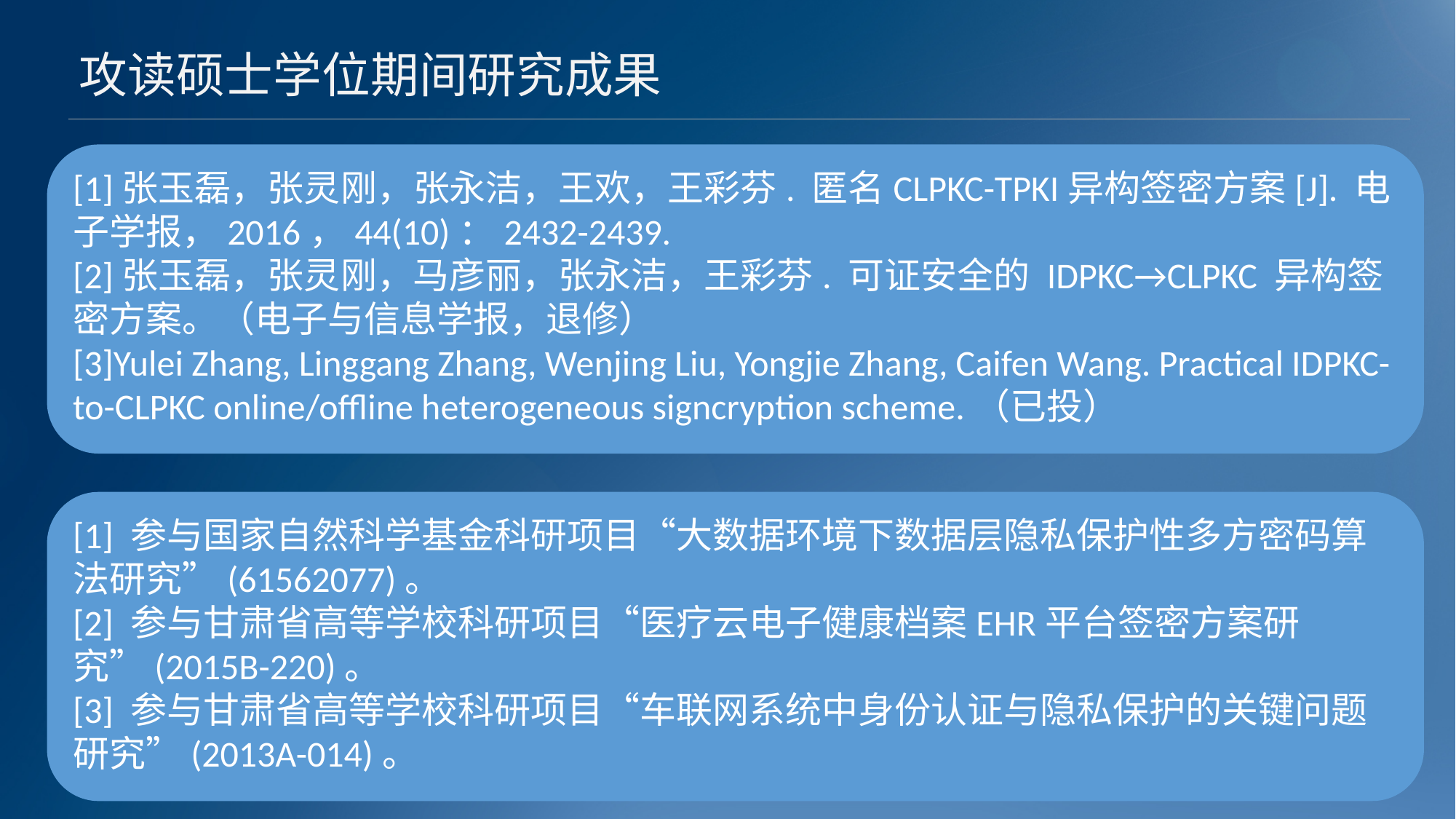

攻读硕士学位期间研究成果
[1]张玉磊，张灵刚，张永洁，王欢，王彩芬. 匿名CLPKC-TPKI异构签密方案[J]. 电子学报，2016，44(10)：2432-2439.
[2]张玉磊，张灵刚，马彦丽，张永洁，王彩芬. 可证安全的 IDPKC→CLPKC 异构签密方案。（电子与信息学报，退修）
[3]Yulei Zhang, Linggang Zhang, Wenjing Liu, Yongjie Zhang, Caifen Wang. Practical IDPKC-to-CLPKC online/offline heterogeneous signcryption scheme.（已投）
[1] 参与国家自然科学基金科研项目“大数据环境下数据层隐私保护性多方密码算法研究”(61562077)。
[2] 参与甘肃省高等学校科研项目“医疗云电子健康档案EHR平台签密方案研究”(2015B-220)。
[3] 参与甘肃省高等学校科研项目“车联网系统中身份认证与隐私保护的关键问题研究”(2013A-014)。